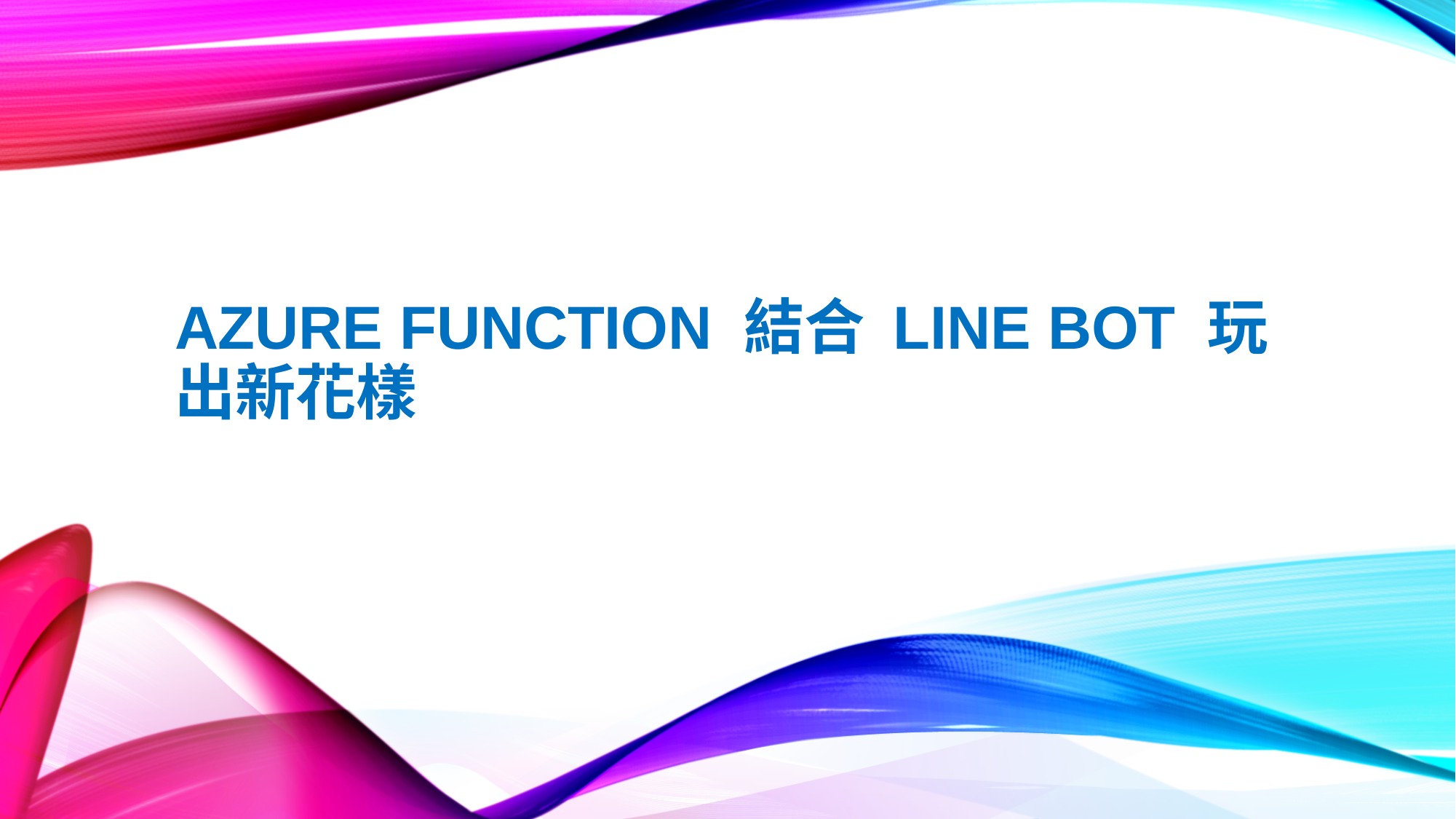

# Azure Function 結合 Line Bot 玩出新花樣